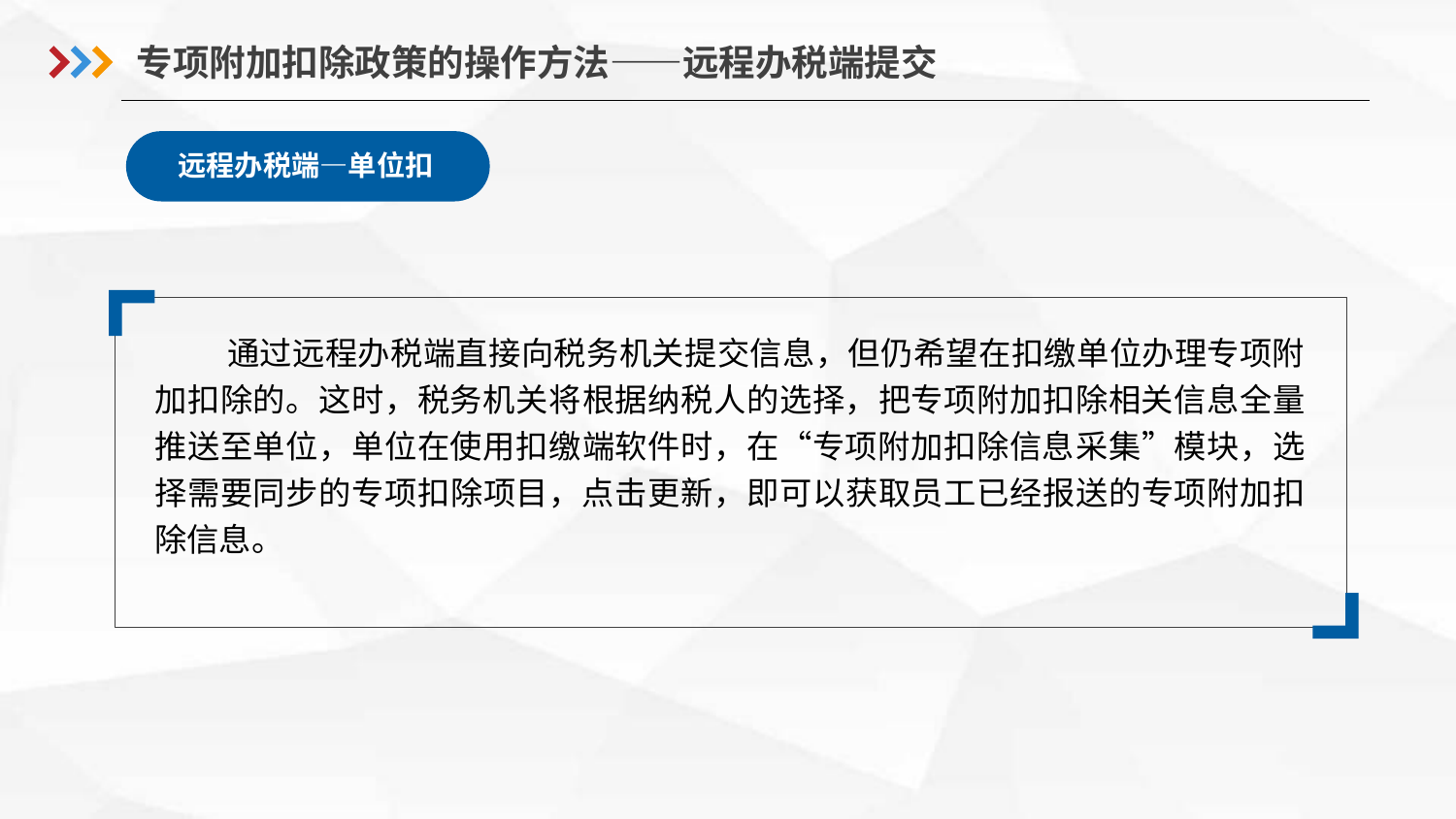

专项附加扣除政策的操作方法——远程办税端提交

远程办税端—单位扣

通过远程办税端直接向税务机关提交信息，但仍希望在扣缴单位办理专项附加扣除的。这时，税务机关将根据纳税人的选择，把专项附加扣除相关信息全量推送至单位，单位在使用扣缴端软件时，在“专项附加扣除信息采集”模块，选择需要同步的专项扣除项目，点击更新，即可以获取员工已经报送的专项附加扣除信息。